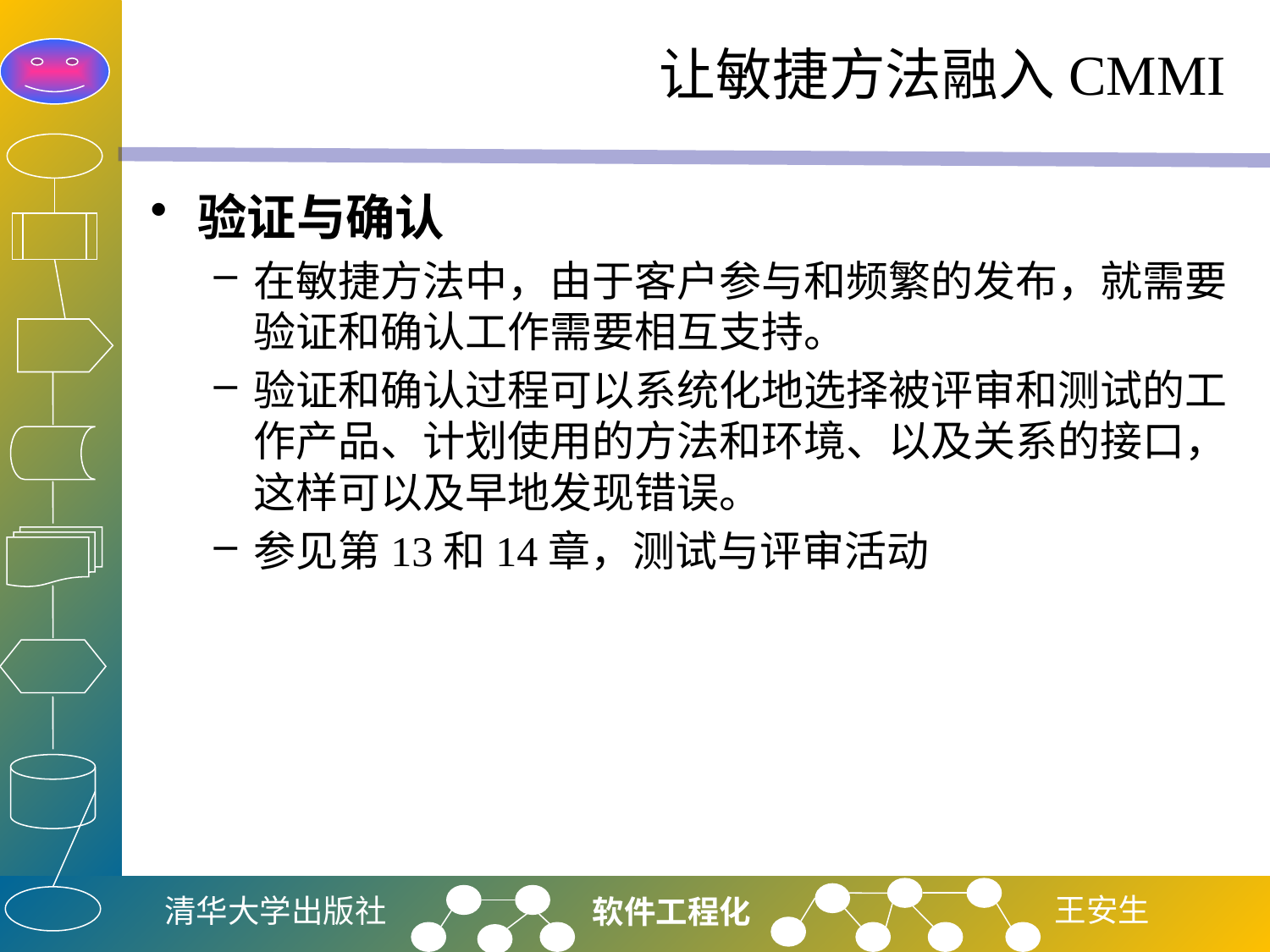

# 让敏捷方法融入CMMI
验证与确认
在敏捷方法中，由于客户参与和频繁的发布，就需要验证和确认工作需要相互支持。
验证和确认过程可以系统化地选择被评审和测试的工作产品、计划使用的方法和环境、以及关系的接口，这样可以及早地发现错误。
参见第13和14章，测试与评审活动